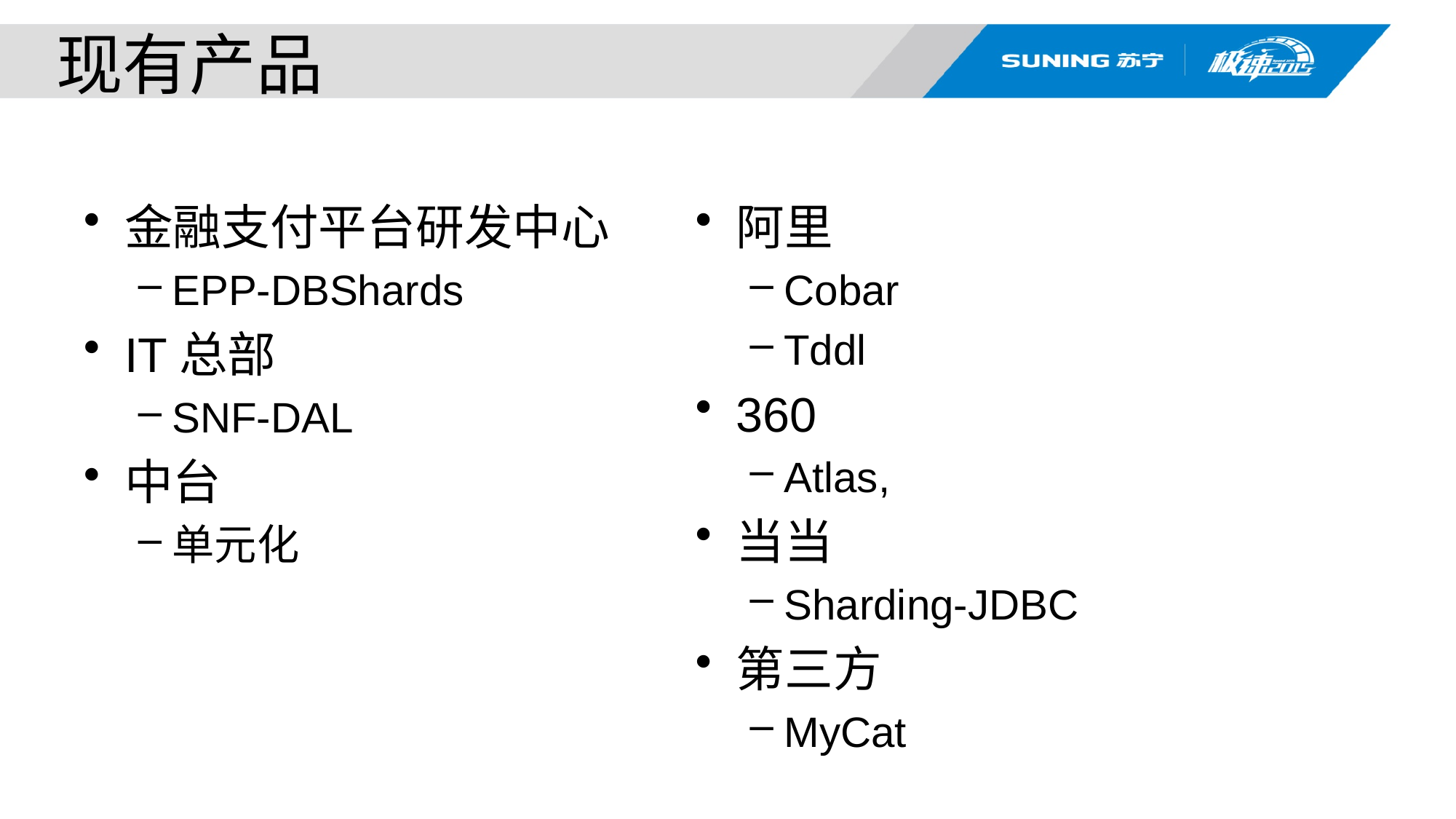

# 现有产品
金融支付平台研发中心
EPP-DBShards
IT总部
SNF-DAL
中台
单元化
阿里
Cobar
Tddl
360
Atlas,
当当
Sharding-JDBC
第三方
MyCat